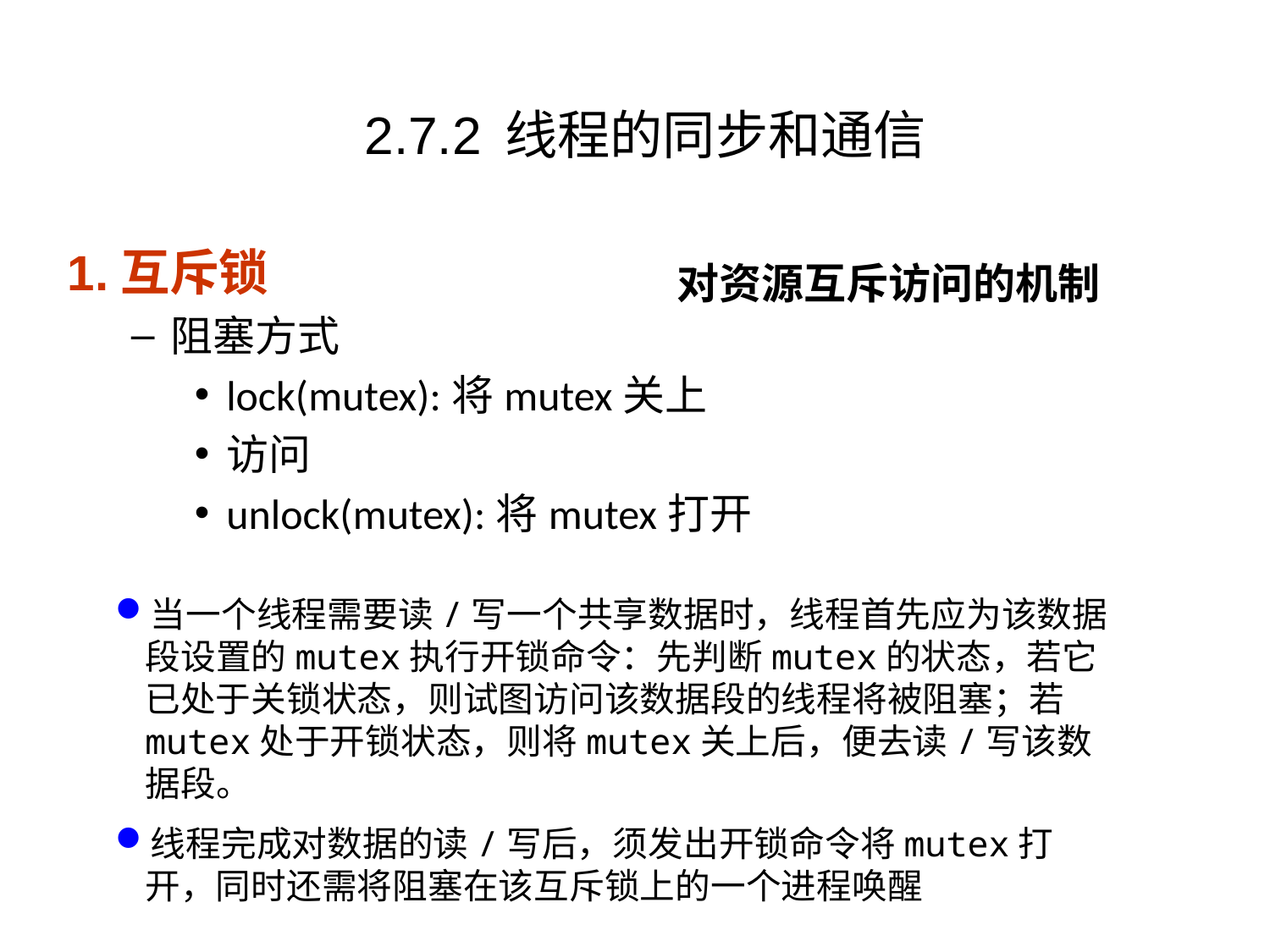

# 2.7.2 线程的同步和通信

1.互斥锁
阻塞方式
lock(mutex):将mutex关上
访问
unlock(mutex):将mutex打开

对资源互斥访问的机制
当一个线程需要读/写一个共享数据时，线程首先应为该数据段设置的mutex执行开锁命令：先判断mutex的状态，若它已处于关锁状态，则试图访问该数据段的线程将被阻塞；若mutex处于开锁状态，则将mutex关上后，便去读/写该数据段。
线程完成对数据的读/写后，须发出开锁命令将mutex打开，同时还需将阻塞在该互斥锁上的一个进程唤醒